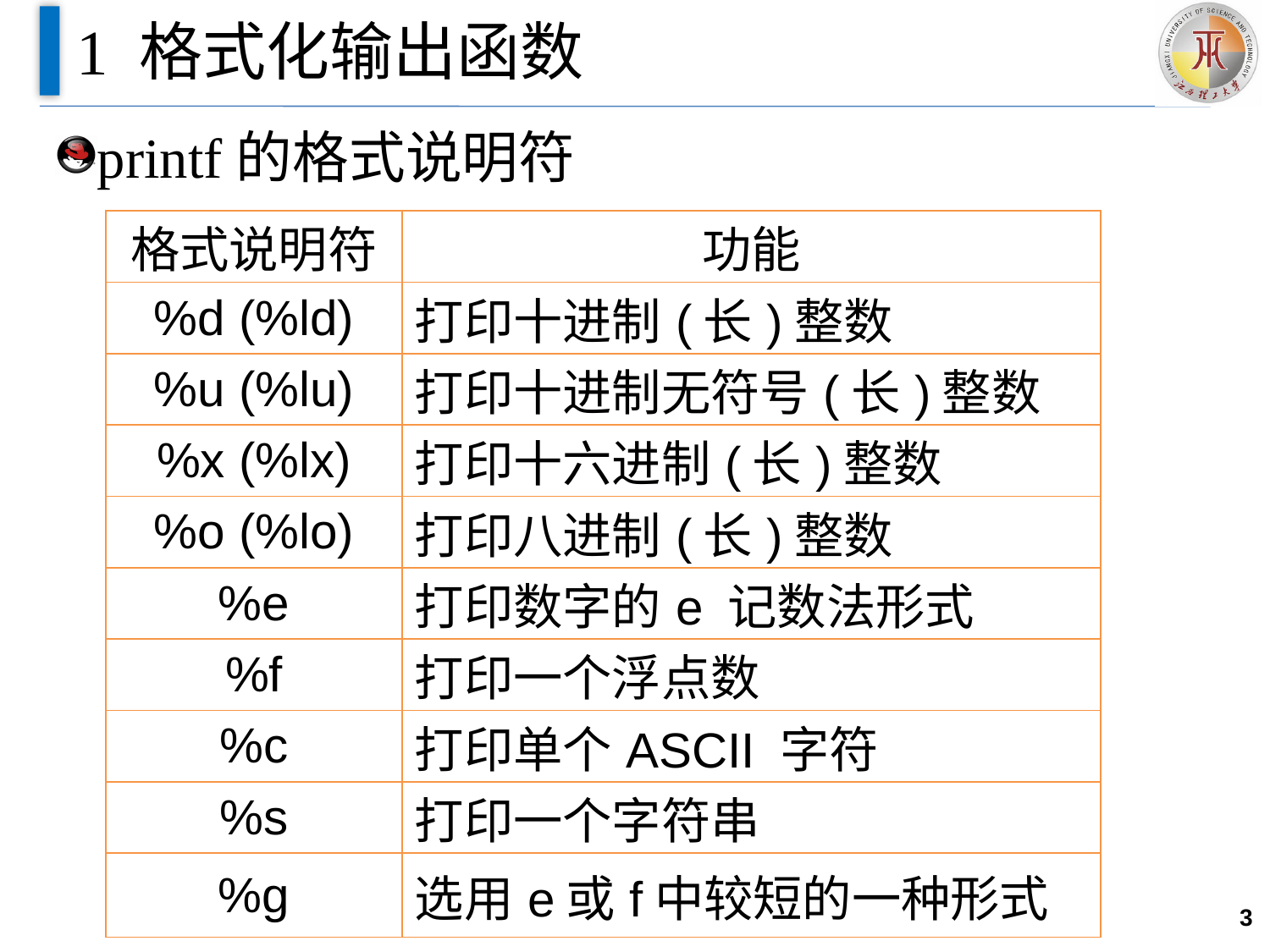

# 1 格式化输出函数
printf的格式说明符
| 格式说明符 | 功能 |
| --- | --- |
| %d (%ld) | 打印十进制(长)整数 |
| %u (%lu) | 打印十进制无符号(长)整数 |
| %x (%lx) | 打印十六进制(长)整数 |
| %o (%lo) | 打印八进制(长)整数 |
| %e | 打印数字的e 记数法形式 |
| %f | 打印一个浮点数 |
| %c | 打印单个ASCII 字符 |
| %s | 打印一个字符串 |
| %g | 选用e或f中较短的一种形式 |
3